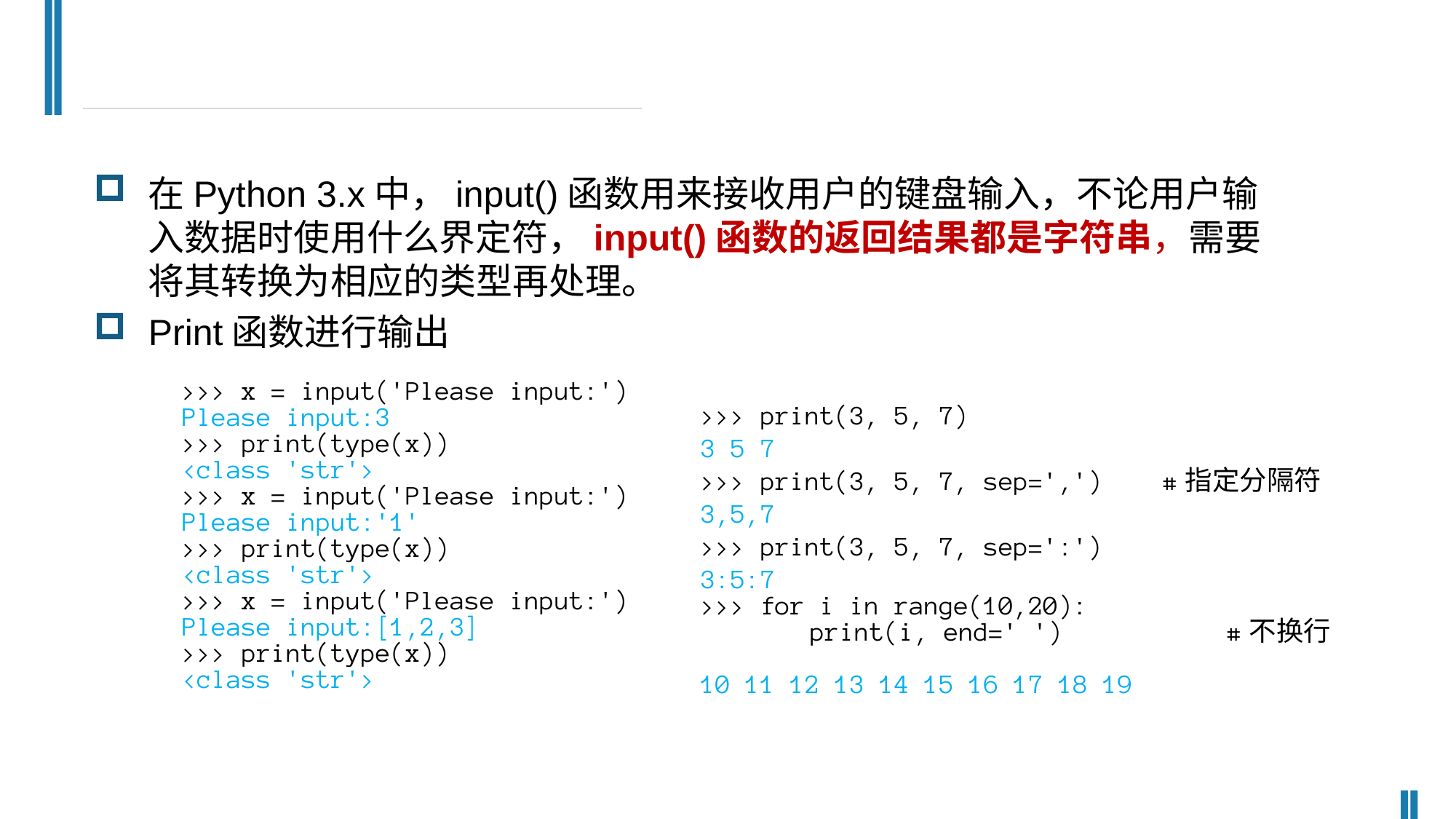

在Python 3.x中，input()函数用来接收用户的键盘输入，不论用户输入数据时使用什么界定符，input()函数的返回结果都是字符串，需要将其转换为相应的类型再处理。
Print函数进行输出
>>> x = input('Please input:')
Please input:3
>>> print(type(x))
<class 'str'>
>>> x = input('Please input:')
Please input:'1'
>>> print(type(x))
<class 'str'>
>>> x = input('Please input:')
Please input:[1,2,3]
>>> print(type(x))
<class 'str'>
>>> print(3, 5, 7)
3 5 7
>>> print(3, 5, 7, sep=',')    #指定分隔符
3,5,7
>>> print(3, 5, 7, sep=':')
3:5:7
>>> for i in range(10,20):
	print(i, end=' ')           #不换行

10 11 12 13 14 15 16 17 18 19